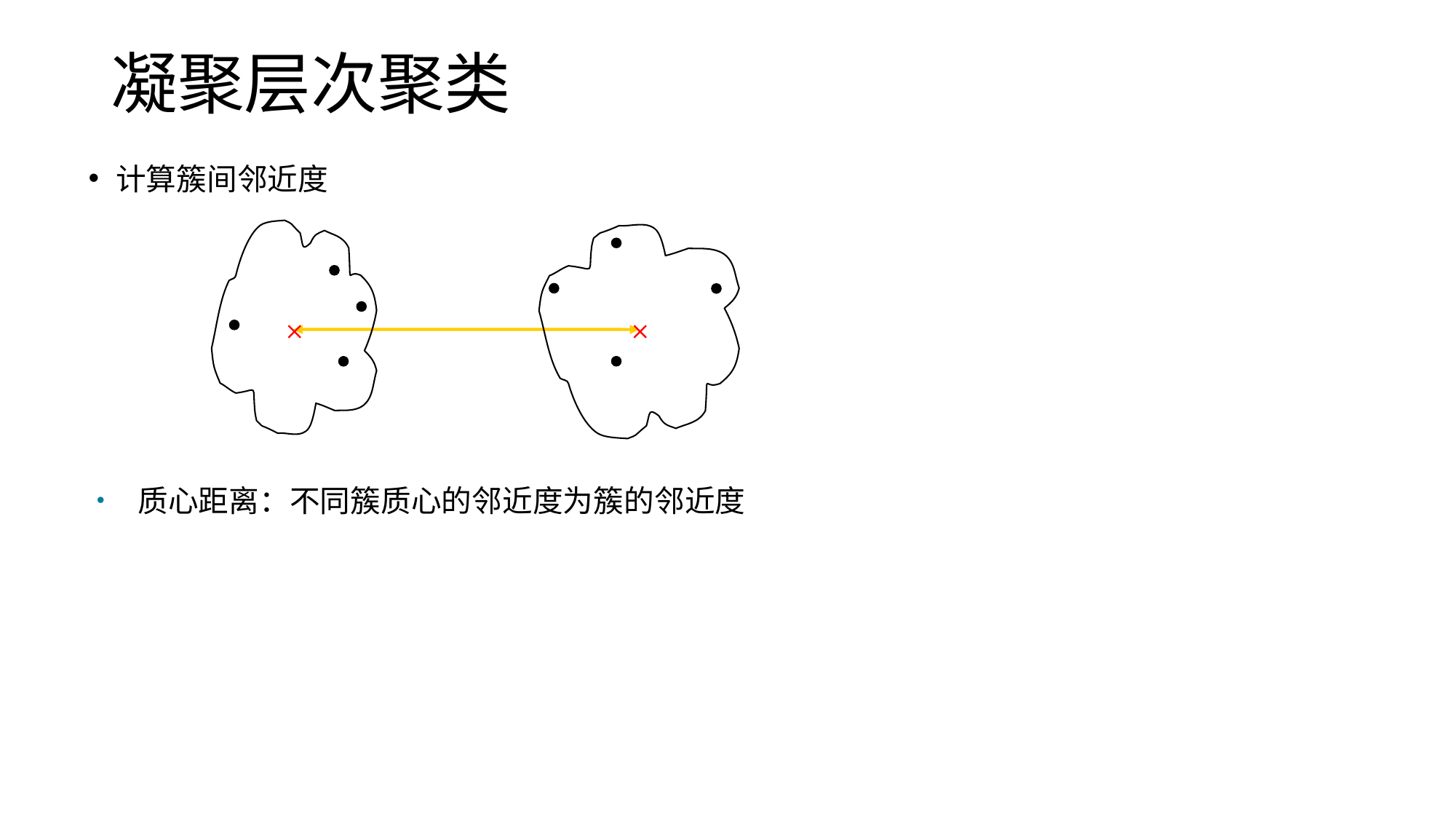

# 凝聚层次聚类
计算簇间邻近度

×
×

质心距离：不同簇质心的邻近度为簇的邻近度